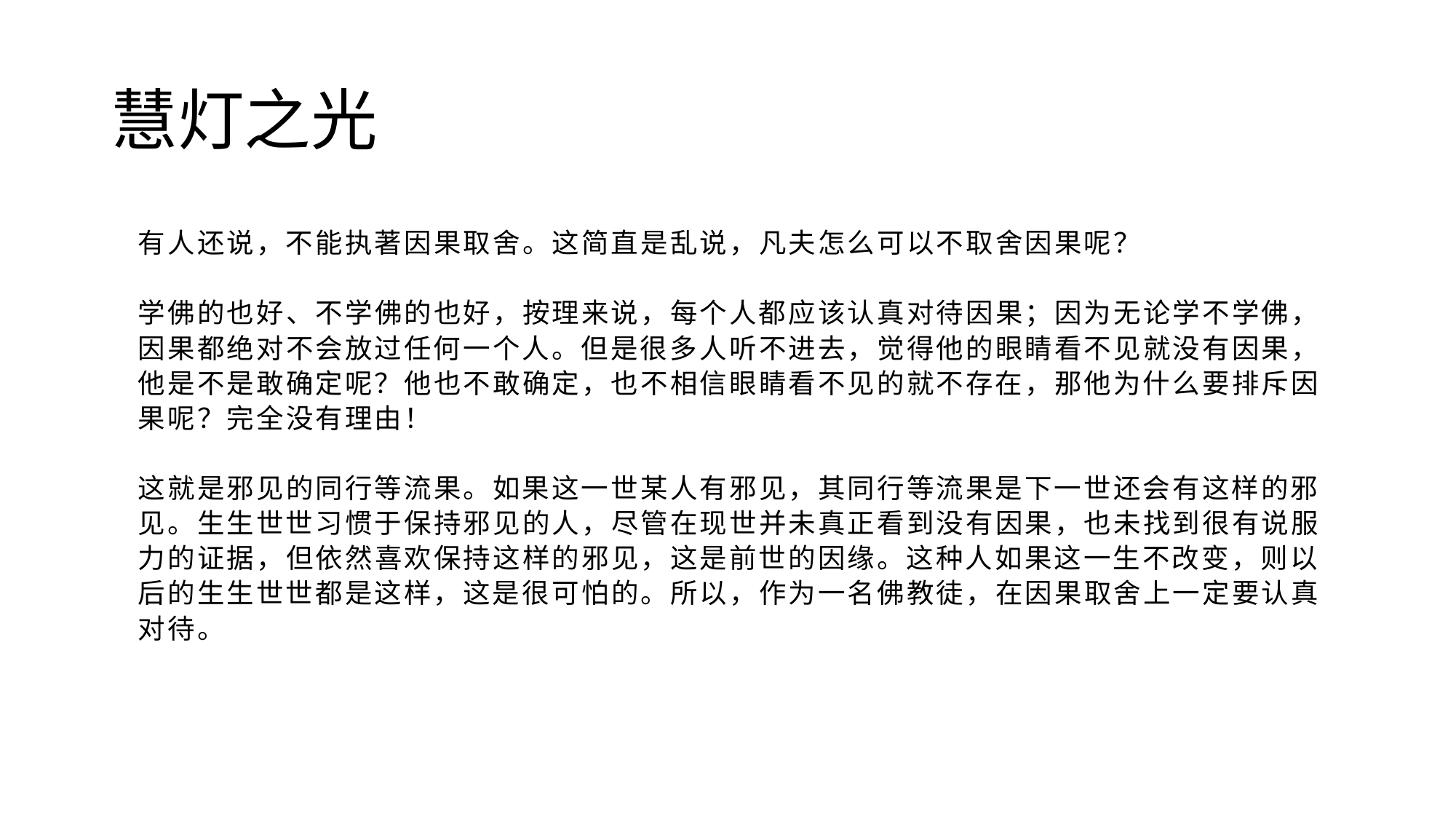

# 慧灯之光
有人还说，不能执著因果取舍。这简直是乱说，凡夫怎么可以不取舍因果呢？

学佛的也好、不学佛的也好，按理来说，每个人都应该认真对待因果；因为无论学不学佛，因果都绝对不会放过任何一个人。但是很多人听不进去，觉得他的眼睛看不见就没有因果，他是不是敢确定呢？他也不敢确定，也不相信眼睛看不见的就不存在，那他为什么要排斥因果呢？完全没有理由！

这就是邪见的同行等流果。如果这一世某人有邪见，其同行等流果是下一世还会有这样的邪见。生生世世习惯于保持邪见的人，尽管在现世并未真正看到没有因果，也未找到很有说服力的证据，但依然喜欢保持这样的邪见，这是前世的因缘。这种人如果这一生不改变，则以后的生生世世都是这样，这是很可怕的。所以，作为一名佛教徒，在因果取舍上一定要认真对待。